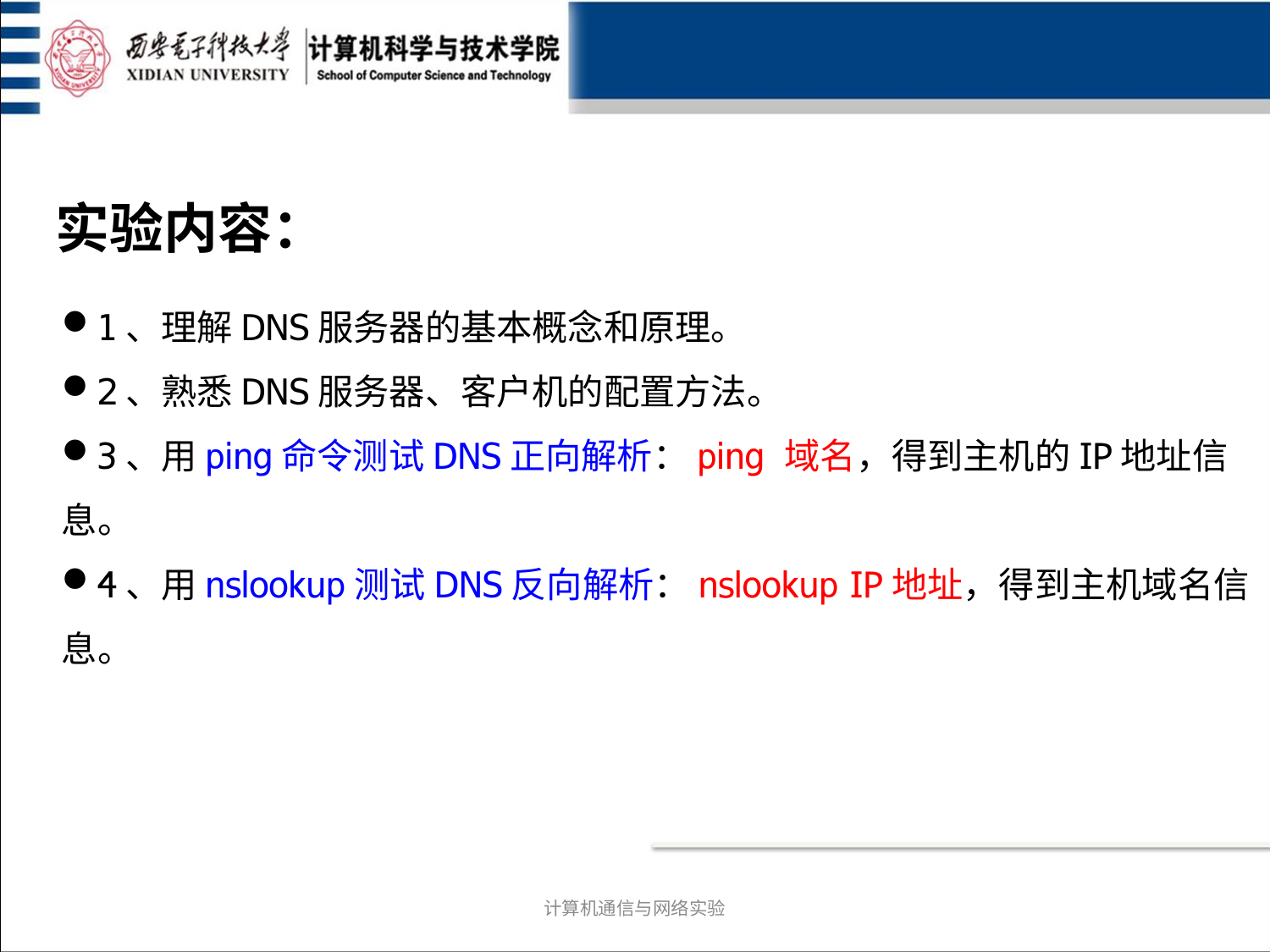

实验内容：

1、理解DNS服务器的基本概念和原理。
2、熟悉DNS服务器、客户机的配置方法。
3、用ping命令测试DNS正向解析：ping 域名，得到主机的IP地址信息。
4、用nslookup测试DNS反向解析：nslookup IP地址，得到主机域名信息。
计算机通信与网络实验